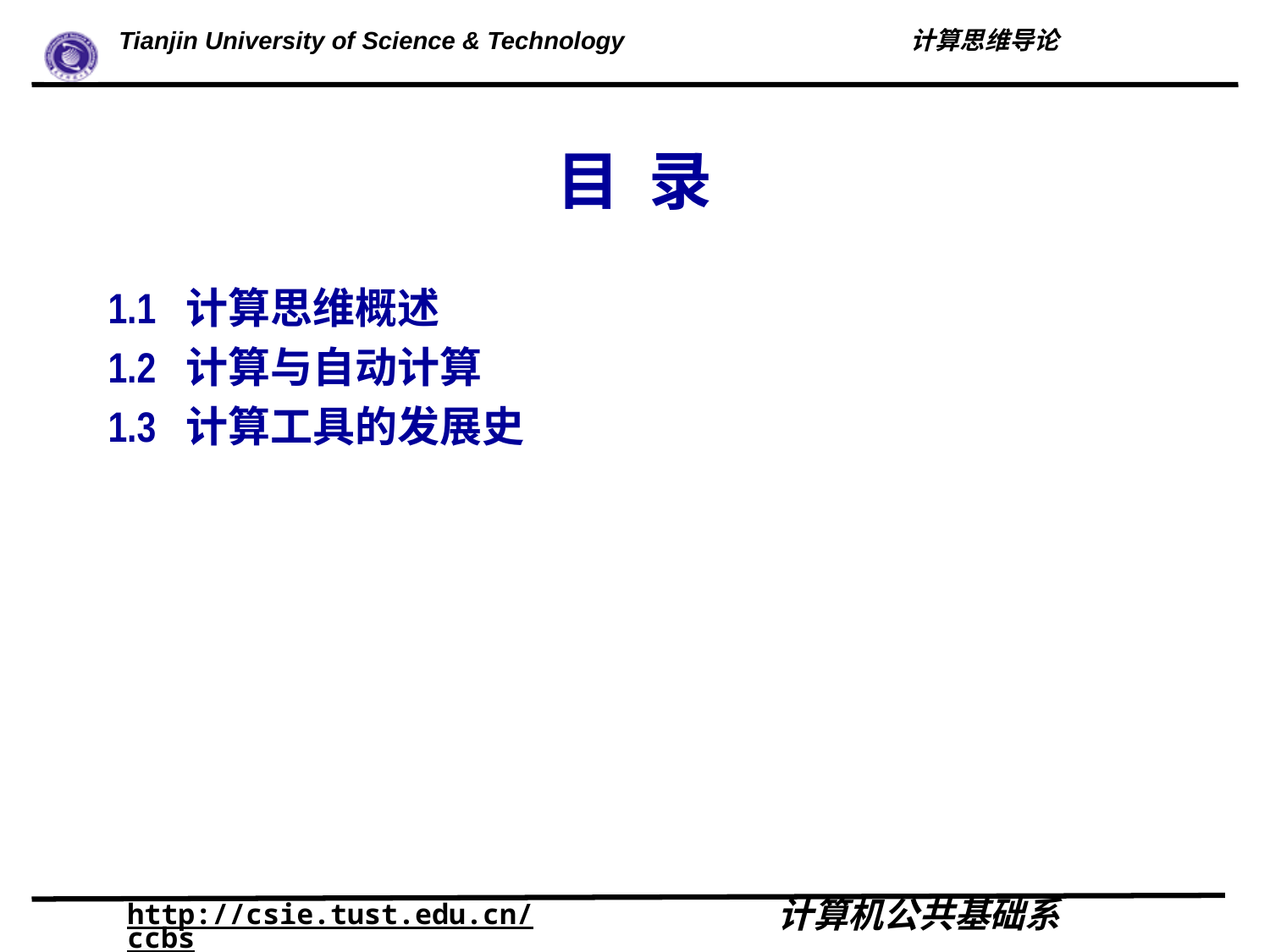

# 目  录
1.1  计算思维概述
1.2  计算与自动计算
1.3  计算工具的发展史